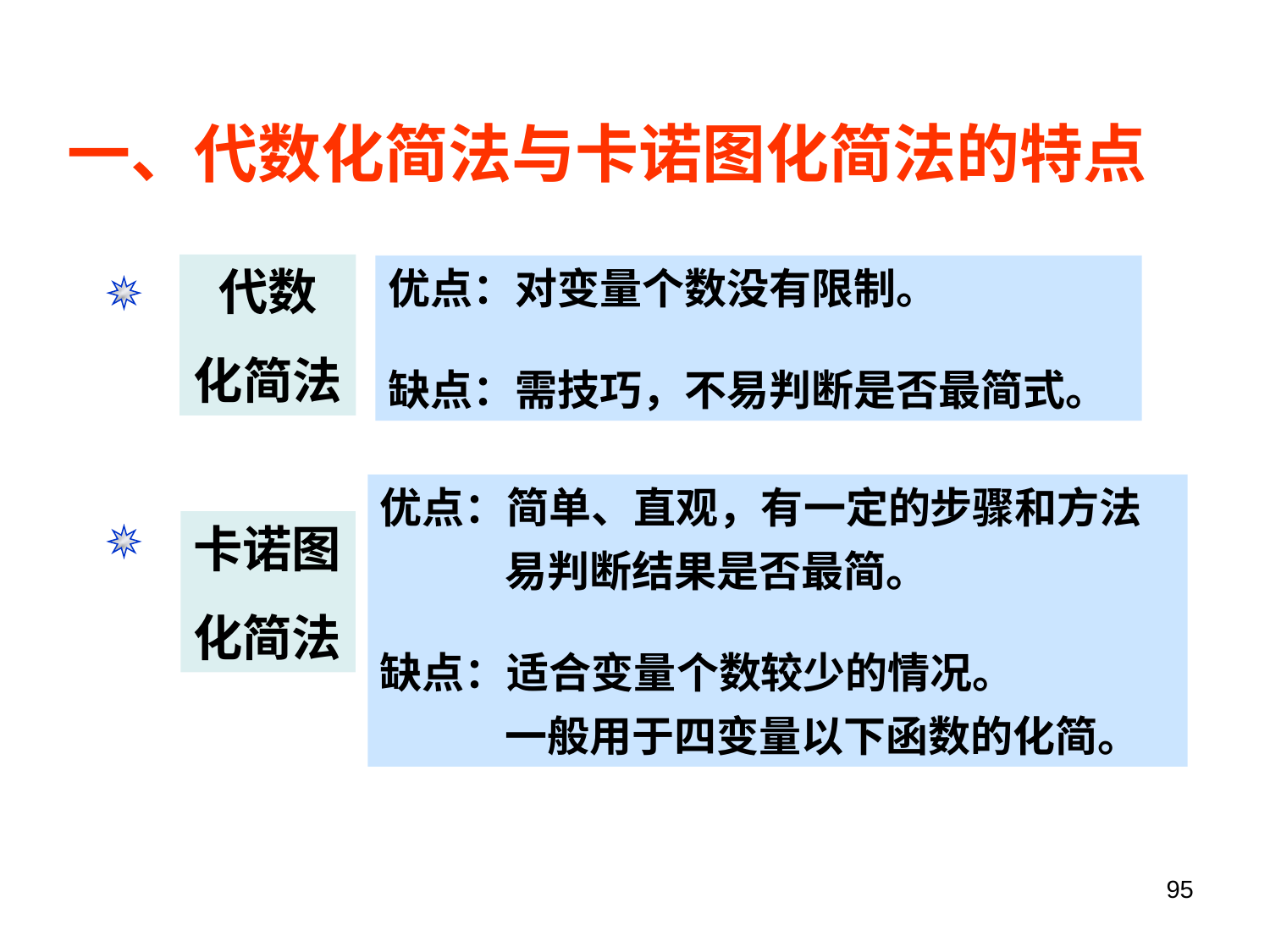

一、代数化简法与卡诺图化简法的特点
代数
化简法
优点：对变量个数没有限制。

缺点：需技巧，不易判断是否最简式。

优点：简单、直观，有一定的步骤和方法
            易判断结果是否最简。

缺点：适合变量个数较少的情况。
            一般用于四变量以下函数的化简。
卡诺图
化简法

95